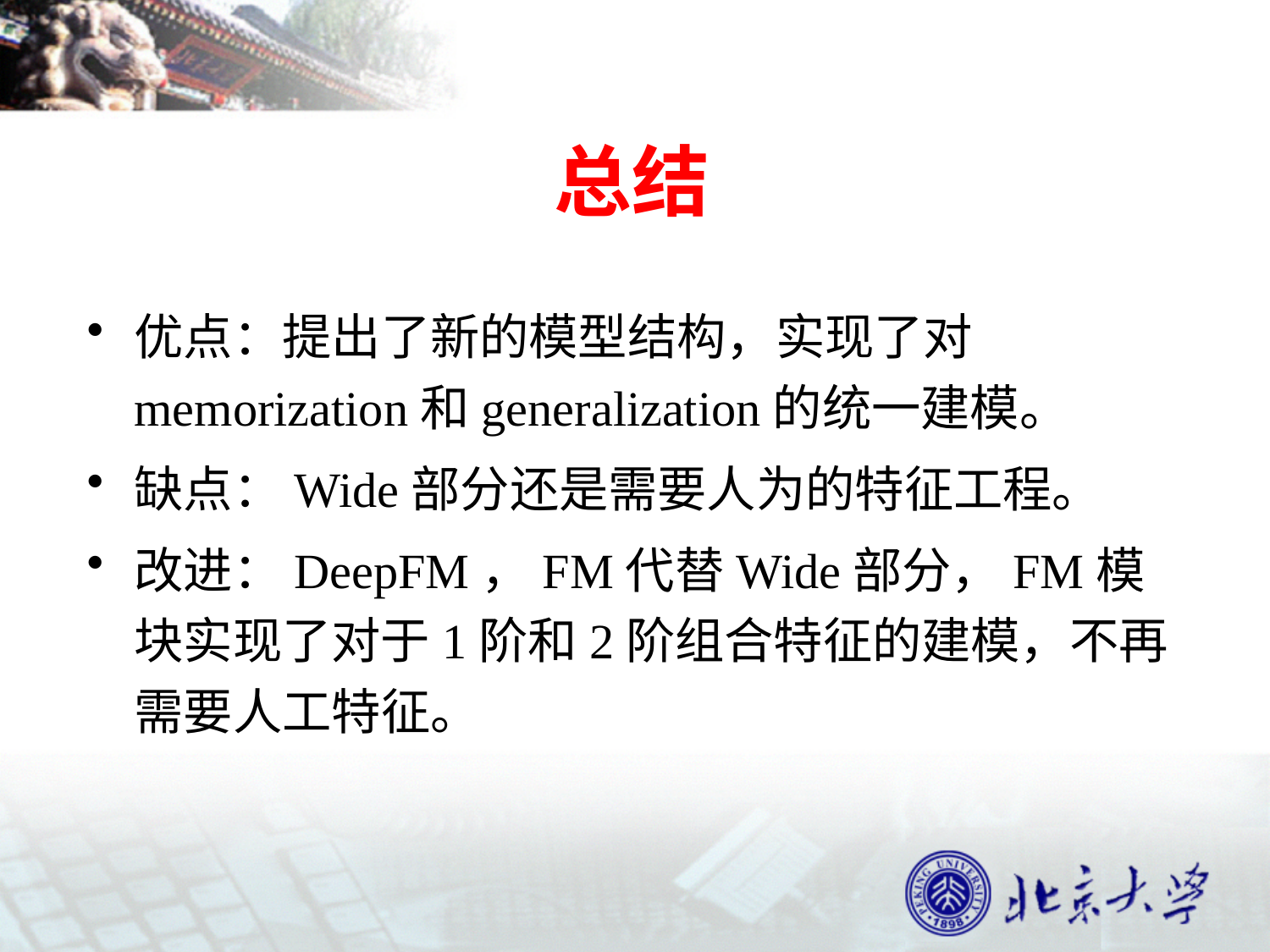

# 总结
优点：提出了新的模型结构，实现了对memorization和generalization的统一建模。
缺点：Wide部分还是需要人为的特征工程。
改进：DeepFM，FM代替Wide部分，FM模块实现了对于1阶和2阶组合特征的建模，不再需要人工特征。